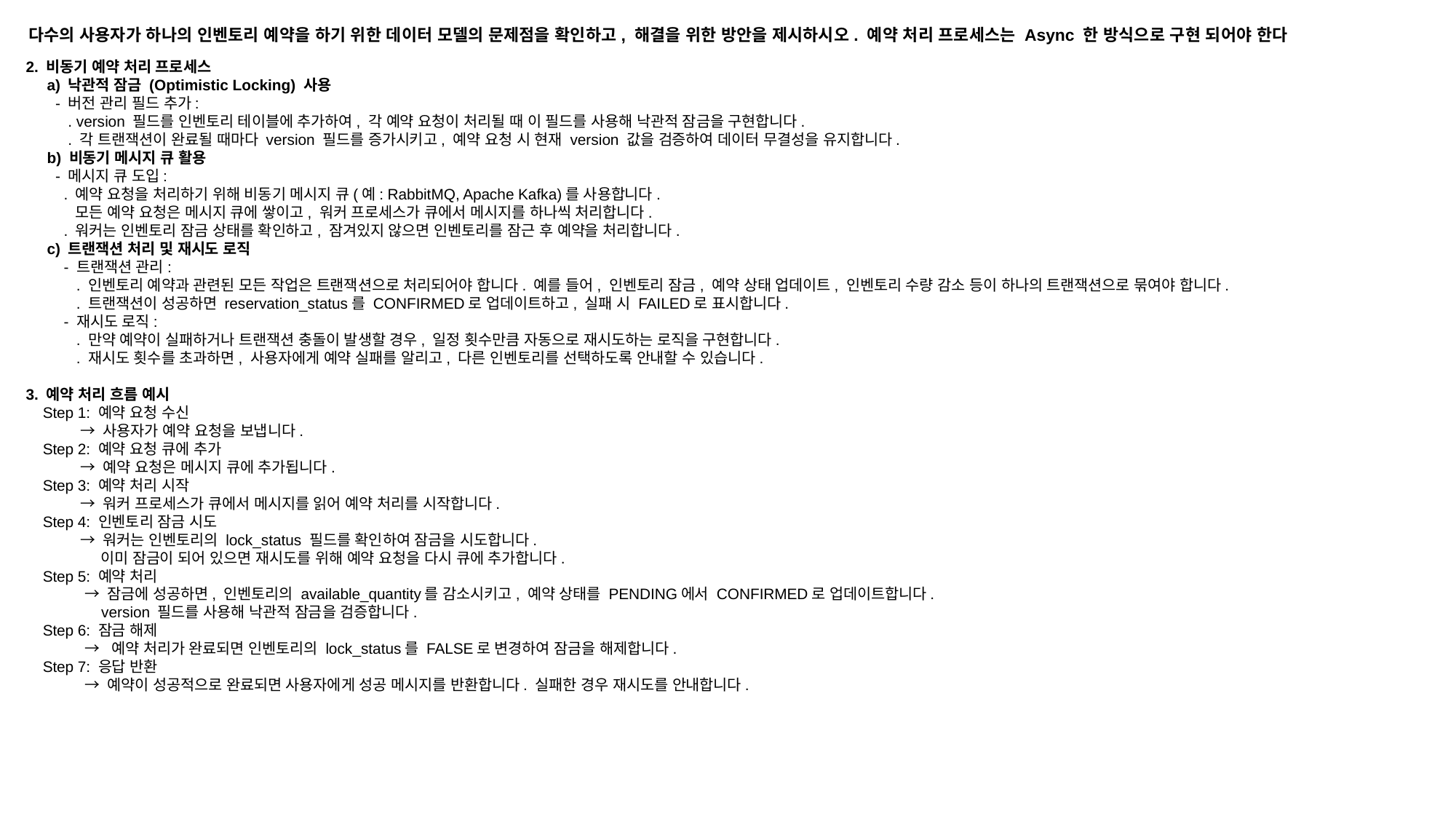

다수의 사용자가 하나의 인벤토리 예약을 하기 위한 데이터 모델의 문제점을 확인하고, 해결을 위한 방안을 제시하시오. 예약 처리 프로세스는 Async 한 방식으로 구현 되어야 한다
2. 비동기 예약 처리 프로세스
     a) 낙관적 잠금 (Optimistic Locking) 사용
       - 버전 관리 필드 추가:
          . version 필드를 인벤토리 테이블에 추가하여, 각 예약 요청이 처리될 때 이 필드를 사용해 낙관적 잠금을 구현합니다.
          . 각 트랜잭션이 완료될 때마다 version 필드를 증가시키고, 예약 요청 시 현재 version 값을 검증하여 데이터 무결성을 유지합니다.
     b) 비동기 메시지 큐 활용
       - 메시지 큐 도입:
         . 예약 요청을 처리하기 위해 비동기 메시지 큐(예: RabbitMQ, Apache Kafka)를 사용합니다.
           모든 예약 요청은 메시지 큐에 쌓이고, 워커 프로세스가 큐에서 메시지를 하나씩 처리합니다.
         . 워커는 인벤토리 잠금 상태를 확인하고, 잠겨있지 않으면 인벤토리를 잠근 후 예약을 처리합니다.
     c) 트랜잭션 처리 및 재시도 로직
         - 트랜잭션 관리:
            . 인벤토리 예약과 관련된 모든 작업은 트랜잭션으로 처리되어야 합니다. 예를 들어, 인벤토리 잠금, 예약 상태 업데이트, 인벤토리 수량 감소 등이 하나의 트랜잭션으로 묶여야 합니다.
            . 트랜잭션이 성공하면 reservation_status를 CONFIRMED로 업데이트하고, 실패 시 FAILED로 표시합니다.
         - 재시도 로직:
            . 만약 예약이 실패하거나 트랜잭션 충돌이 발생할 경우, 일정 횟수만큼 자동으로 재시도하는 로직을 구현합니다.
            . 재시도 횟수를 초과하면, 사용자에게 예약 실패를 알리고, 다른 인벤토리를 선택하도록 안내할 수 있습니다.

3. 예약 처리 흐름 예시
    Step 1: 예약 요청 수신
             → 사용자가 예약 요청을 보냅니다.
    Step 2: 예약 요청 큐에 추가
             → 예약 요청은 메시지 큐에 추가됩니다.
    Step 3: 예약 처리 시작
             → 워커 프로세스가 큐에서 메시지를 읽어 예약 처리를 시작합니다.
    Step 4: 인벤토리 잠금 시도
             → 워커는 인벤토리의 lock_status 필드를 확인하여 잠금을 시도합니다.
                 이미 잠금이 되어 있으면 재시도를 위해 예약 요청을 다시 큐에 추가합니다.
    Step 5: 예약 처리
              → 잠금에 성공하면, 인벤토리의 available_quantity를 감소시키고, 예약 상태를 PENDING에서 CONFIRMED로 업데이트합니다.
                  version 필드를 사용해 낙관적 잠금을 검증합니다.
    Step 6: 잠금 해제
              →  예약 처리가 완료되면 인벤토리의 lock_status를 FALSE로 변경하여 잠금을 해제합니다.
    Step 7: 응답 반환
              → 예약이 성공적으로 완료되면 사용자에게 성공 메시지를 반환합니다. 실패한 경우 재시도를 안내합니다.